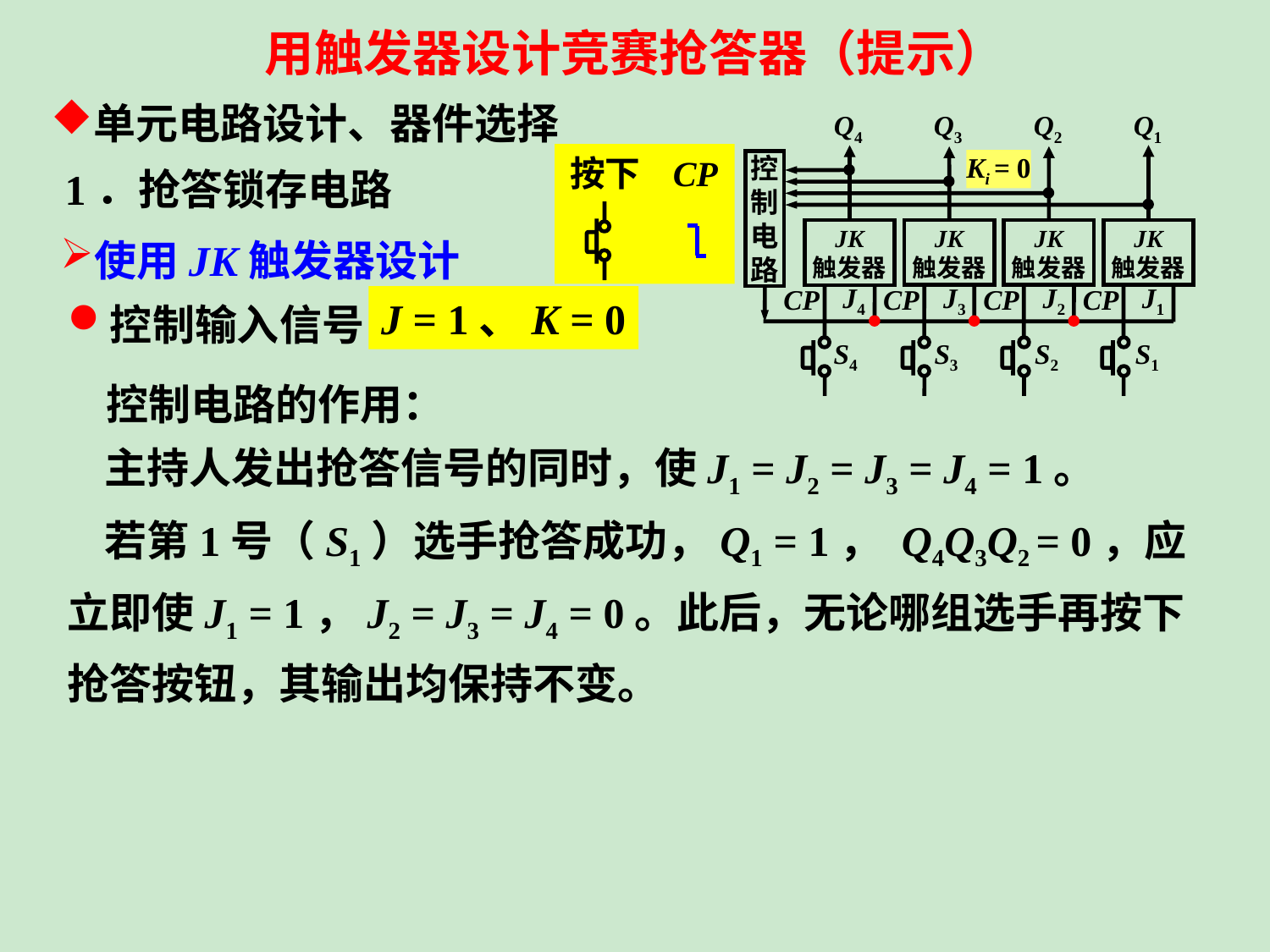

用触发器设计竞赛抢答器（提示）
单元电路设计、器件选择
Q4
Q3
Q2
Q1

控
制
电
路
Ki = 0

JK
触发器
JK
触发器
JK
触发器
JK
触发器
CP
CP
CP
CP
J4
J3
J2
J1

S4
S3
S2
S1

按下
CP

1．抢答锁存电路
使用JK触发器设计
控制输入信号
J = 1、K = 0
控制电路的作用：
主持人发出抢答信号的同时，使J1 = J2 = J3 = J4 = 1。
若第1号（S1）选手抢答成功，Q1 = 1， Q4Q3Q2 = 0，应立即使J1 = 1，J2 = J3 = J4 = 0。此后，无论哪组选手再按下抢答按钮，其输出均保持不变。